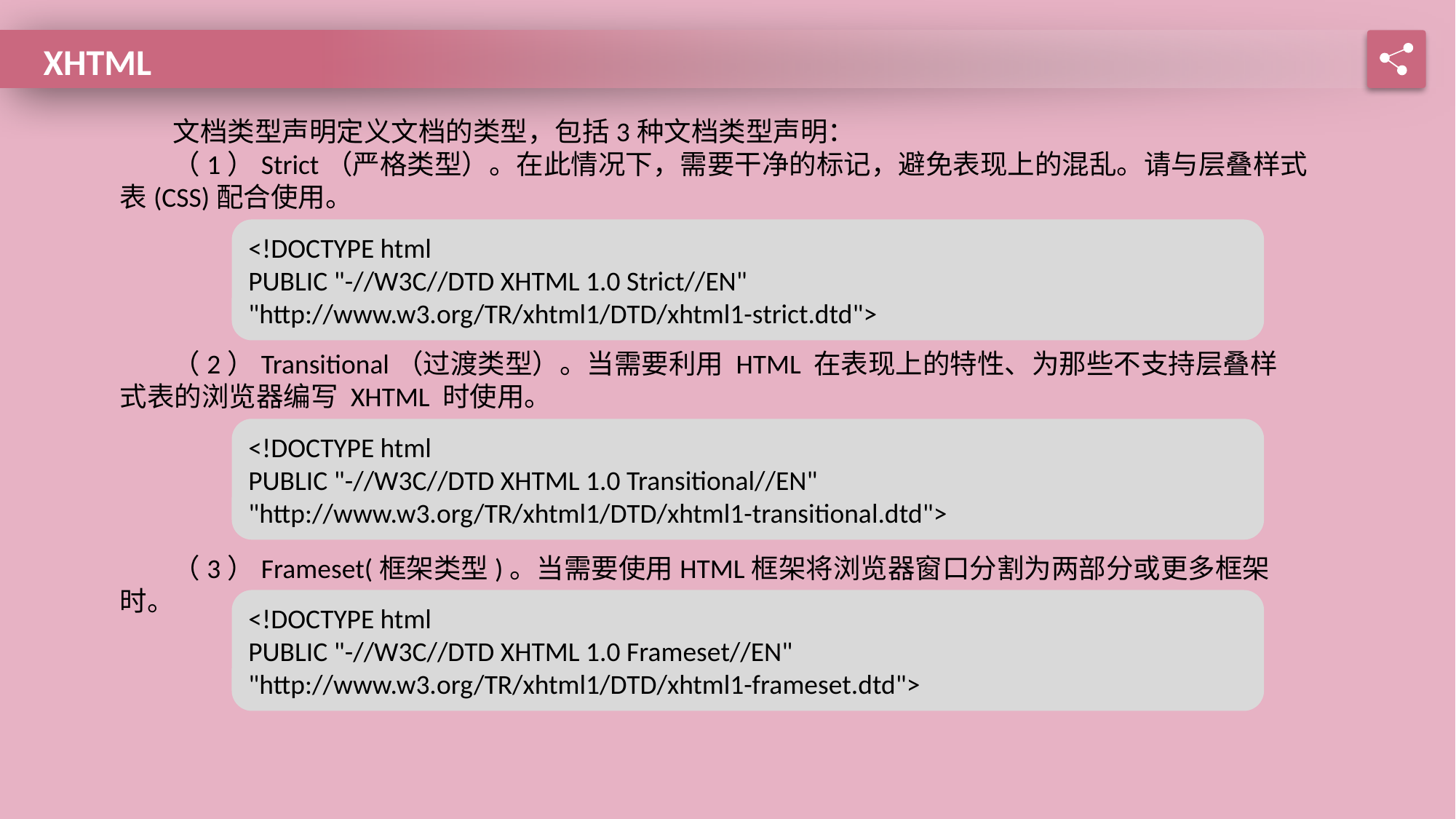

XHTML
文档类型声明定义文档的类型，包括3种文档类型声明：
（1）Strict（严格类型）。在此情况下，需要干净的标记，避免表现上的混乱。请与层叠样式表(CSS)配合使用。
<!DOCTYPE html
PUBLIC "-//W3C//DTD XHTML 1.0 Strict//EN"
"http://www.w3.org/TR/xhtml1/DTD/xhtml1-strict.dtd">
（2）Transitional（过渡类型）。当需要利用 HTML 在表现上的特性、为那些不支持层叠样式表的浏览器编写 XHTML 时使用。
<!DOCTYPE html
PUBLIC "-//W3C//DTD XHTML 1.0 Transitional//EN"
"http://www.w3.org/TR/xhtml1/DTD/xhtml1-transitional.dtd">
（3）Frameset(框架类型)。当需要使用HTML框架将浏览器窗口分割为两部分或更多框架时。
<!DOCTYPE html
PUBLIC "-//W3C//DTD XHTML 1.0 Frameset//EN"
"http://www.w3.org/TR/xhtml1/DTD/xhtml1-frameset.dtd">